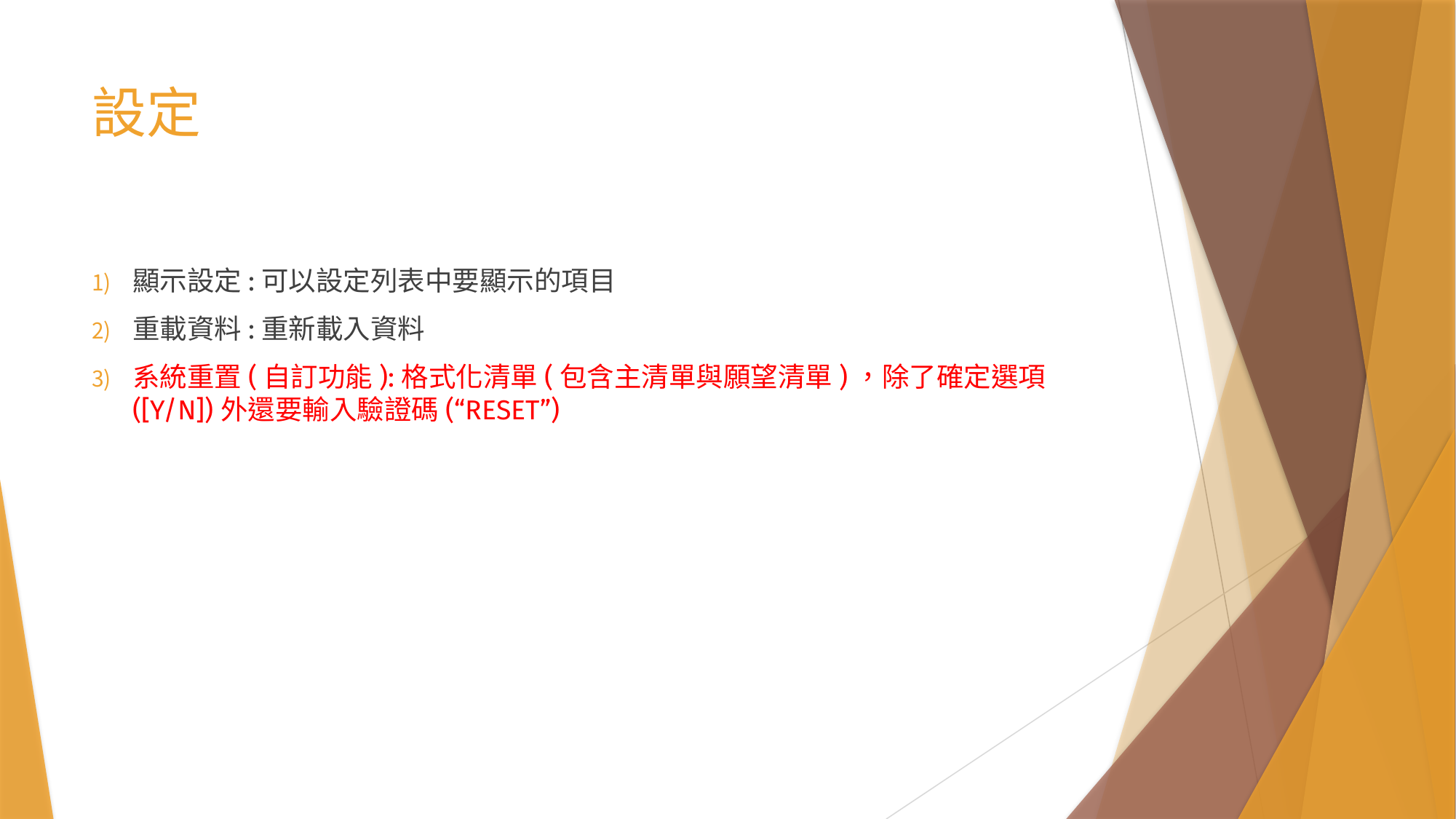

# 設定
顯示設定:可以設定列表中要顯示的項目
重載資料:重新載入資料
系統重置(自訂功能):格式化清單(包含主清單與願望清單)，除了確定選項([Y/N])外還要輸入驗證碼(“RESET”)